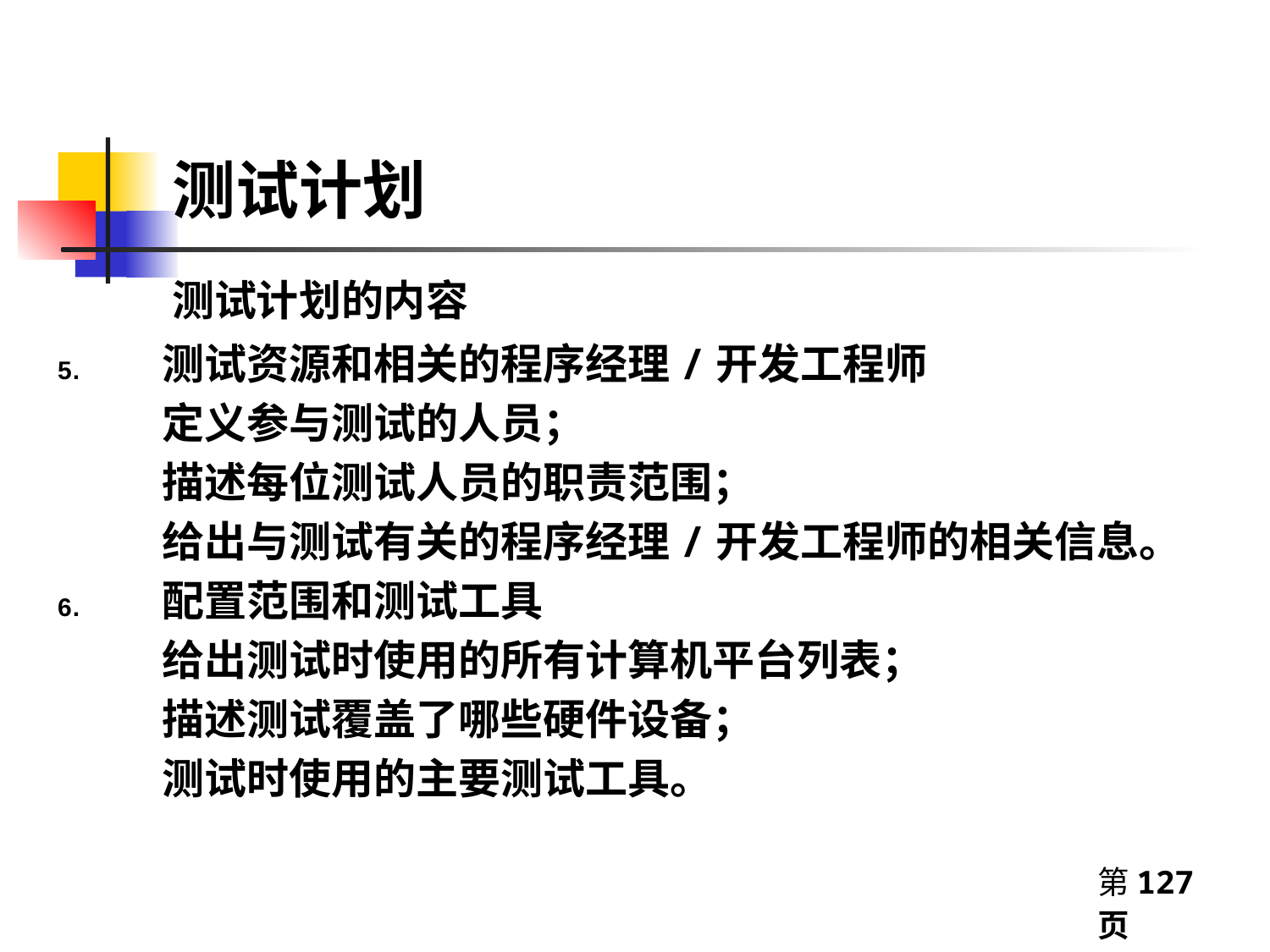

# 测试计划
 测试计划的内容
 测试资源和相关的程序经理/开发工程师
 定义参与测试的人员；
 描述每位测试人员的职责范围；
 给出与测试有关的程序经理/开发工程师的相关信息。
 配置范围和测试工具
 给出测试时使用的所有计算机平台列表；
 描述测试覆盖了哪些硬件设备；
 测试时使用的主要测试工具。